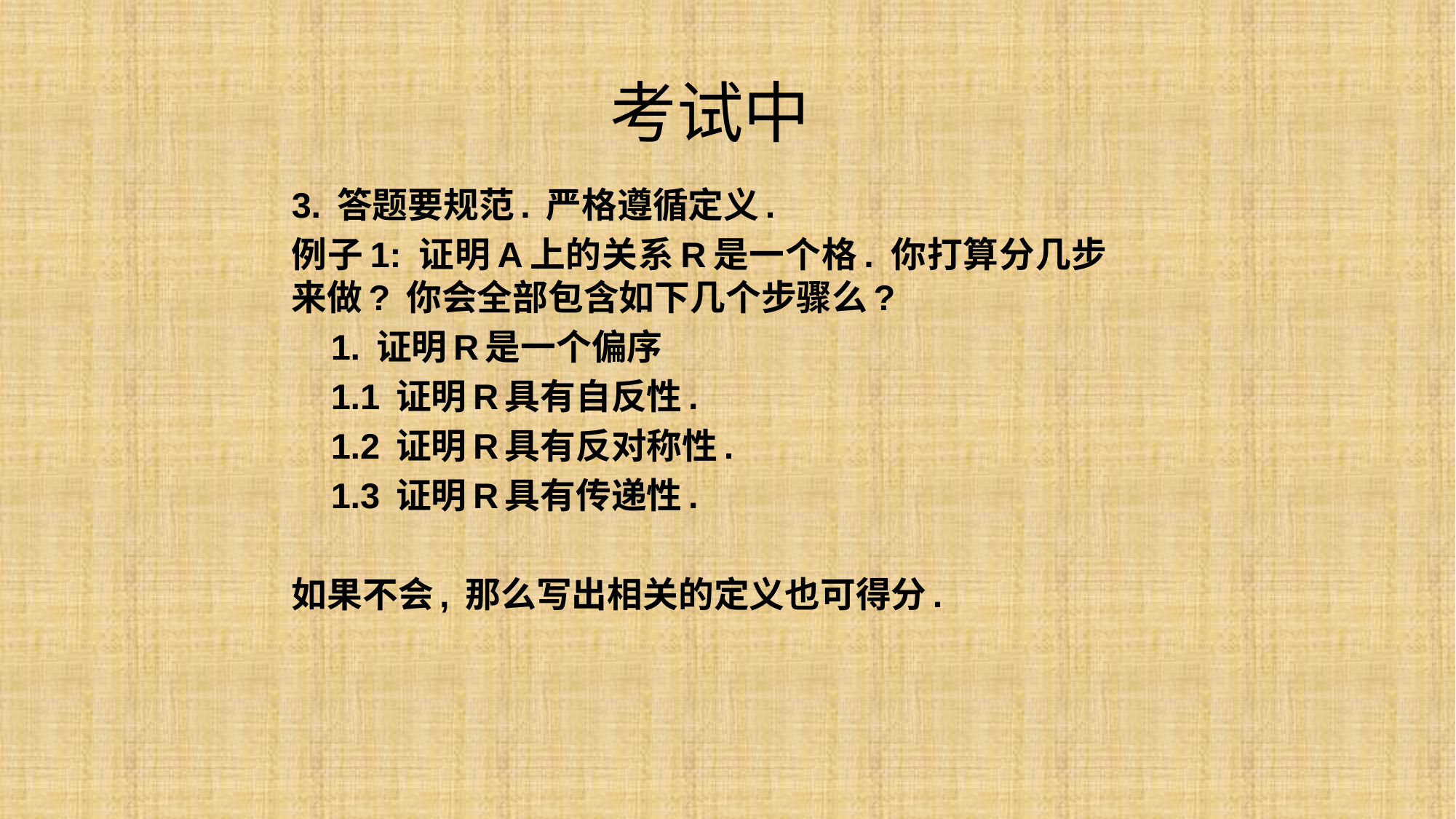

# 考试中
3. 答题要规范. 严格遵循定义.
例子1: 证明A上的关系R是一个格. 你打算分几步来做? 你会全部包含如下几个步骤么?
    1. 证明R是一个偏序
    1.1 证明R具有自反性.
    1.2 证明R具有反对称性.
    1.3 证明R具有传递性.

如果不会, 那么写出相关的定义也可得分.